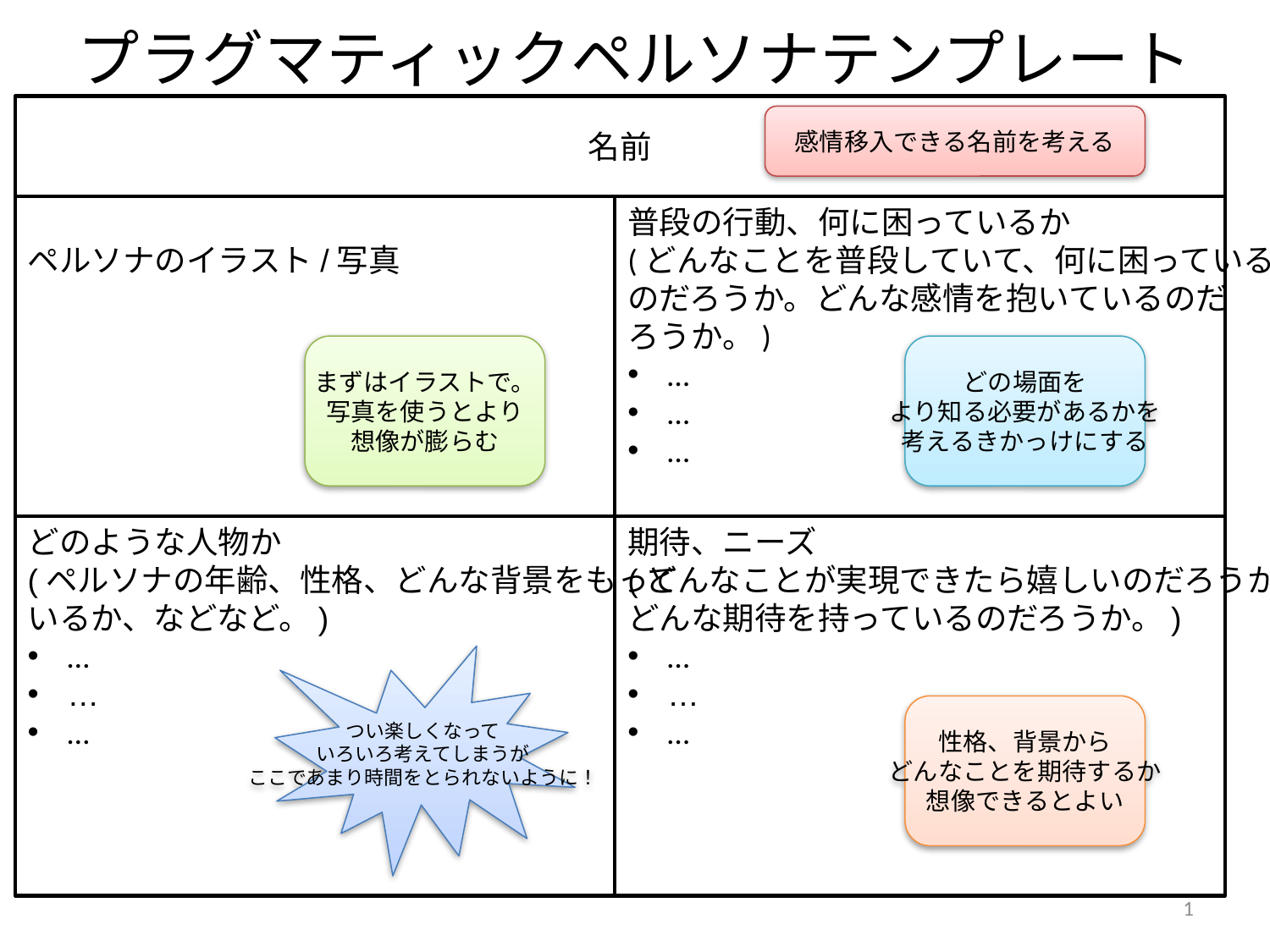

# プラグマティックペルソナテンプレート
名前
感情移入できる名前を考える

ペルソナのイラスト/写真
普段の行動、何に困っているか
(どんなことを普段していて、何に困っている
のだろうか。どんな感情を抱いているのだ
ろうか。)
…
…
…

まずはイラストで。
写真を使うとより
想像が膨らむ
どの場面を
より知る必要があるかを
考えるきかっけにする
どのような人物か
(ペルソナの年齢、性格、どんな背景をもって
いるか、などなど。)
…
…
…

期待、ニーズ
(どんなことが実現できたら嬉しいのだろうか。
どんな期待を持っているのだろうか。)
…
…
…

つい楽しくなって
いろいろ考えてしまうが
ここであまり時間をとられないように！
性格、背景から
どんなことを期待するか
想像できるとよい
1